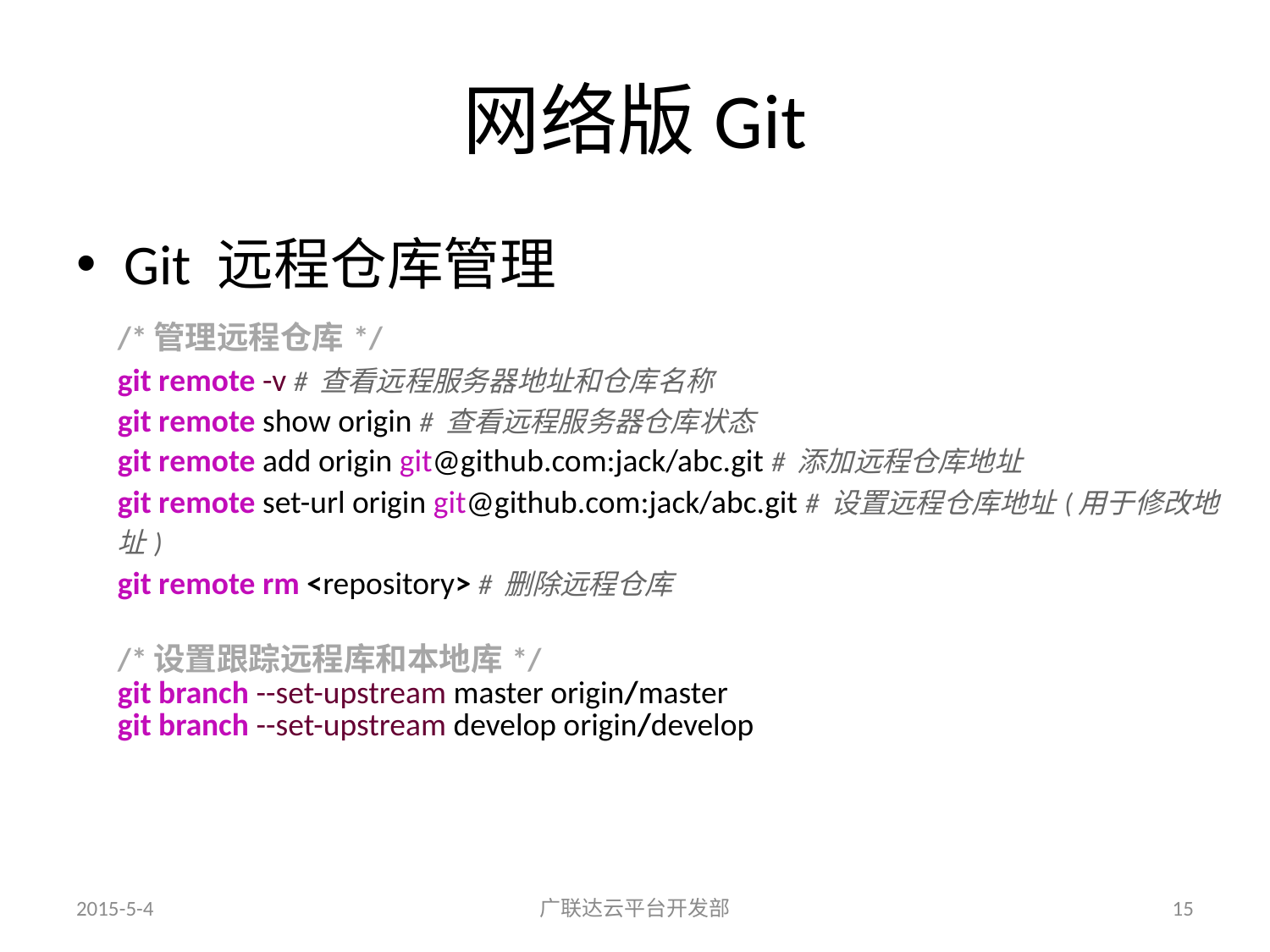

# 网络版Git
Git 远程仓库管理

| /\*管理远程仓库\*/ git remote -v # 查看远程服务器地址和仓库名称 git remote show origin # 查看远程服务器仓库状态 git remote add origin git@github.com:jack/abc.git # 添加远程仓库地址 git remote set-url origin git@github.com:jack/abc.git # 设置远程仓库地址(用于修改地址) git remote rm <repository> # 删除远程仓库 /\*设置跟踪远程库和本地库\*/ git branch --set-upstream master origin/master git branch --set-upstream develop origin/develop |
| --- |
2015-5-4
广联达云平台开发部
15